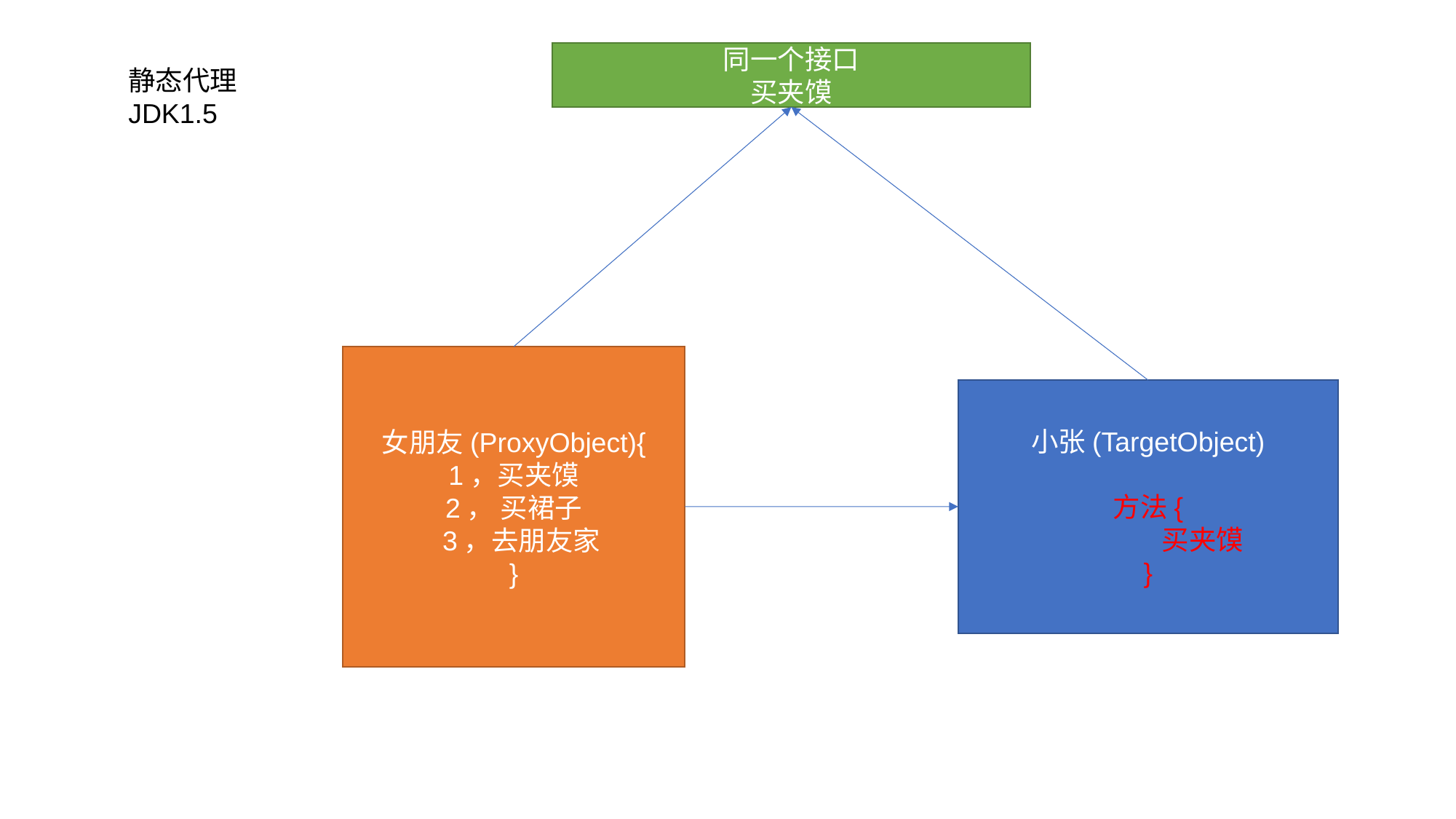

同一个接口
买夹馍
静态代理
JDK1.5
女朋友(ProxyObject){
1，买夹馍
2， 买裙子
  3，去朋友家
}
小张(TargetObject)

方法{
	买夹馍
}